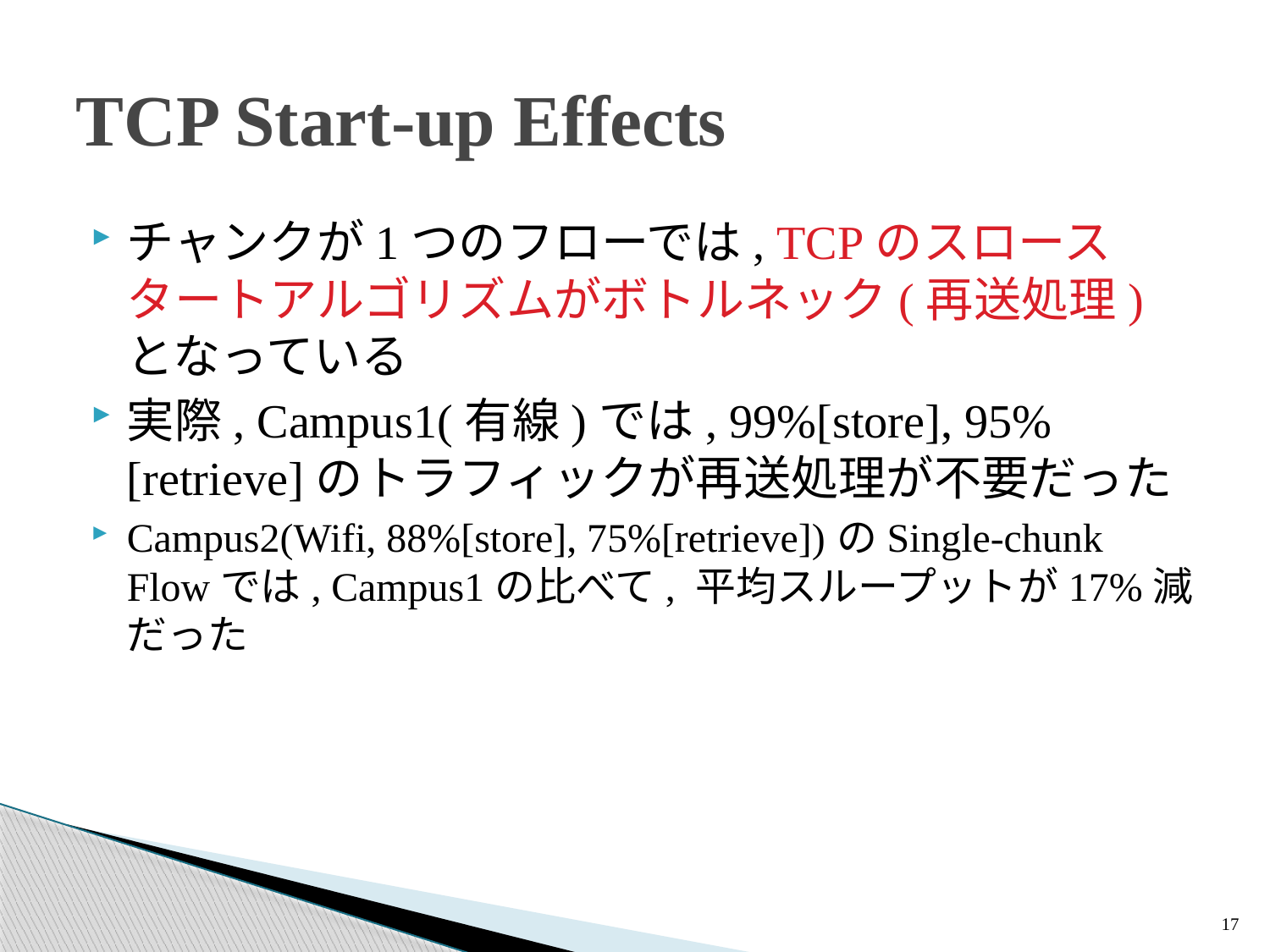

# TCP Start-up Effects
チャンクが1つのフローでは, TCPのスロースタートアルゴリズムがボトルネック(再送処理)となっている
実際, Campus1(有線)では, 99%[store], 95%[retrieve]のトラフィックが再送処理が不要だった
Campus2(Wifi, 88%[store], 75%[retrieve])のSingle-chunk Flowでは, Campus1の比べて, 平均スループットが17%減だった

17